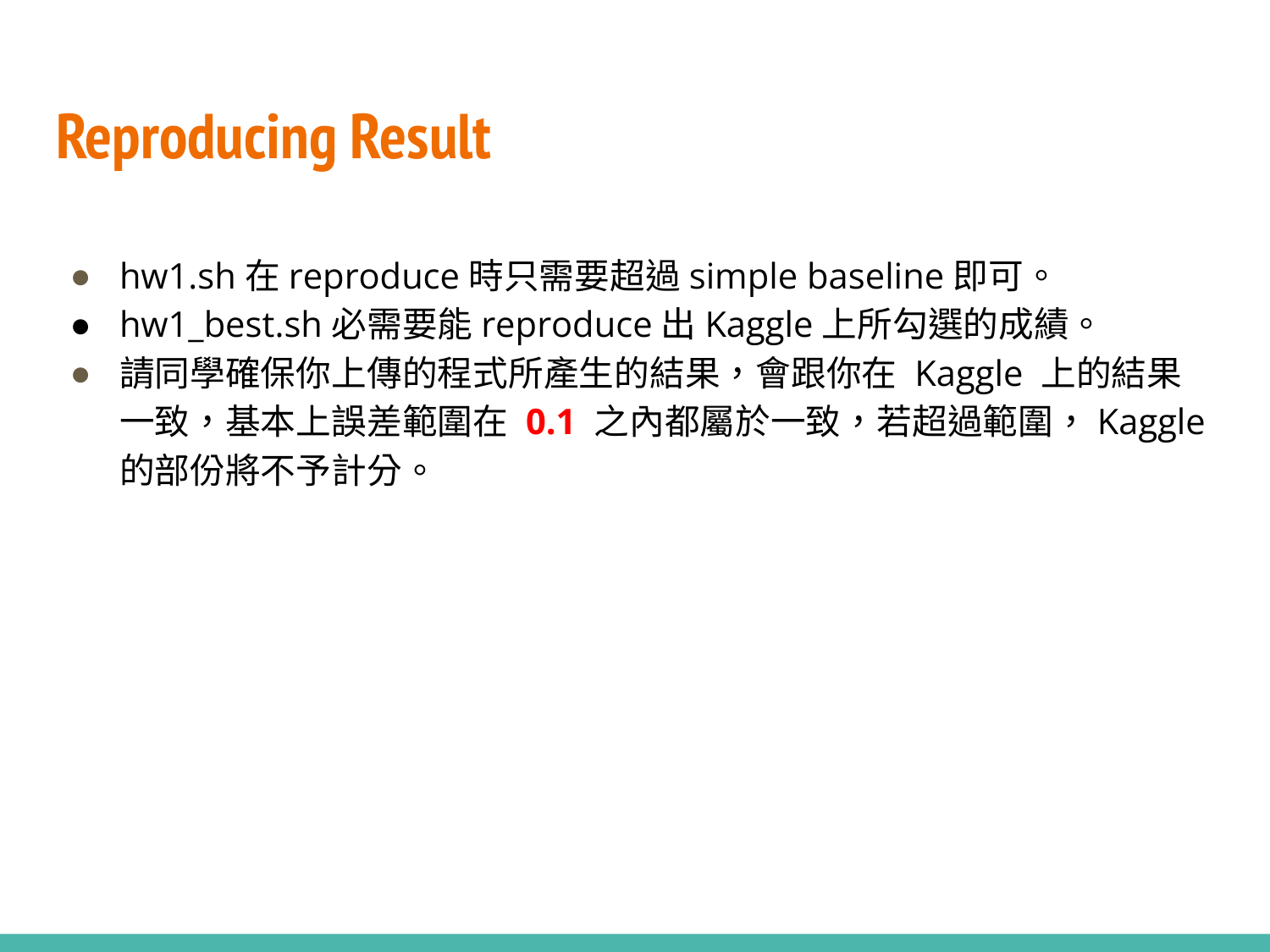

# Reproducing Result
hw1.sh在reproduce時只需要超過simple baseline即可。
hw1_best.sh必需要能reproduce出Kaggle上所勾選的成績。
請同學確保你上傳的程式所產生的結果，會跟你在 Kaggle 上的結果一致，基本上誤差範圍在 0.1 之內都屬於一致，若超過範圍，Kaggle 的部份將不予計分。